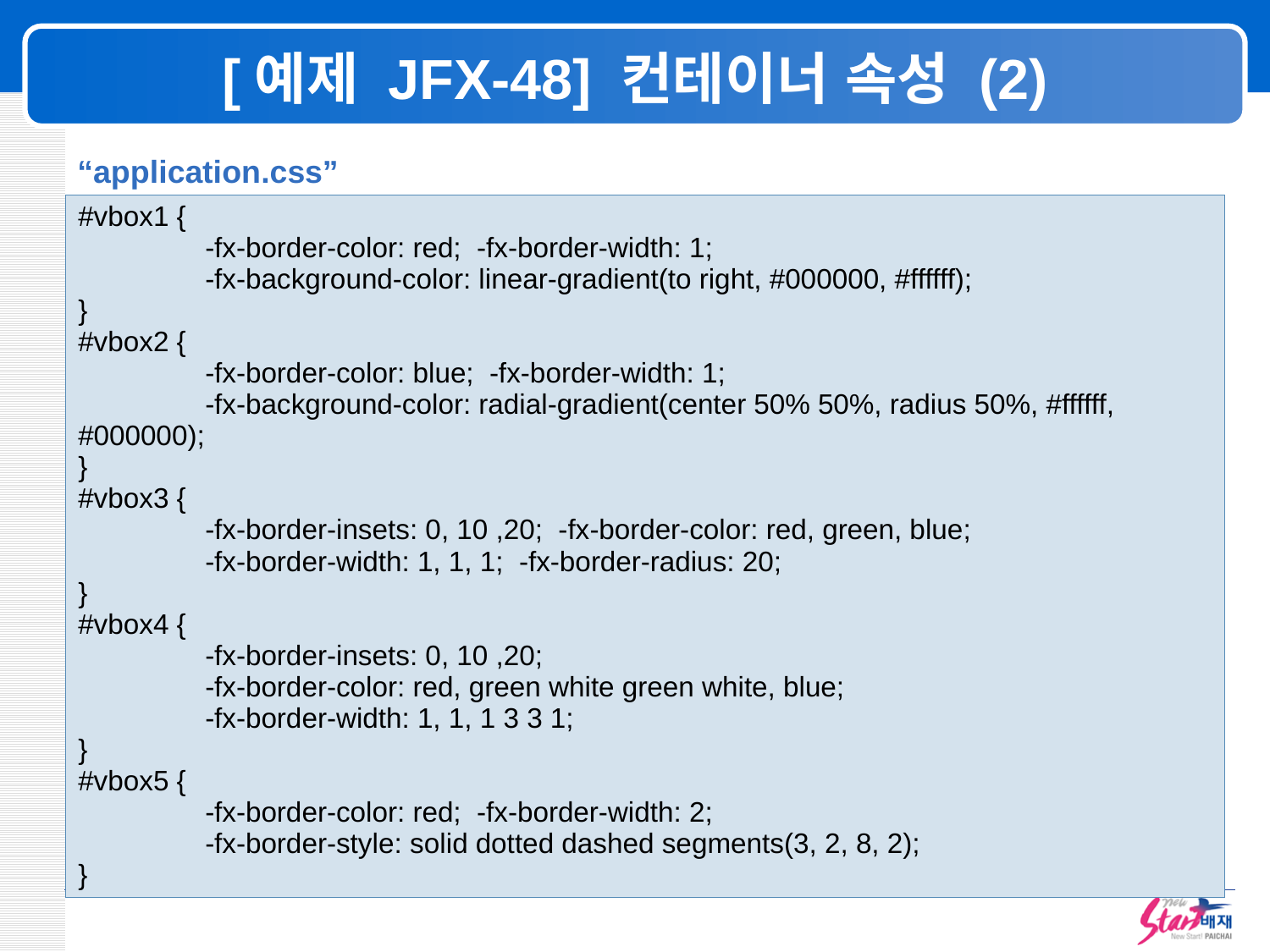

# [예제 JFX-48] 컨테이너 속성 (2)
“application.css”
#vbox1 {
	-fx-border-color: red;  -fx-border-width: 1;
	-fx-background-color: linear-gradient(to right, #000000, #ffffff);
}
#vbox2 {
	-fx-border-color: blue;  -fx-border-width: 1;
	-fx-background-color: radial-gradient(center 50% 50%, radius 50%, #ffffff, #000000);
}
#vbox3 {
	-fx-border-insets: 0, 10 ,20;  -fx-border-color: red, green, blue;
	-fx-border-width: 1, 1, 1;  -fx-border-radius: 20;
}
#vbox4 {
	-fx-border-insets: 0, 10 ,20;
	-fx-border-color: red, green white green white, blue;
	-fx-border-width: 1, 1, 1 3 3 1;
}
#vbox5 {
	-fx-border-color: red;  -fx-border-width: 2;
	-fx-border-style: solid dotted dashed segments(3, 2, 8, 2);
}